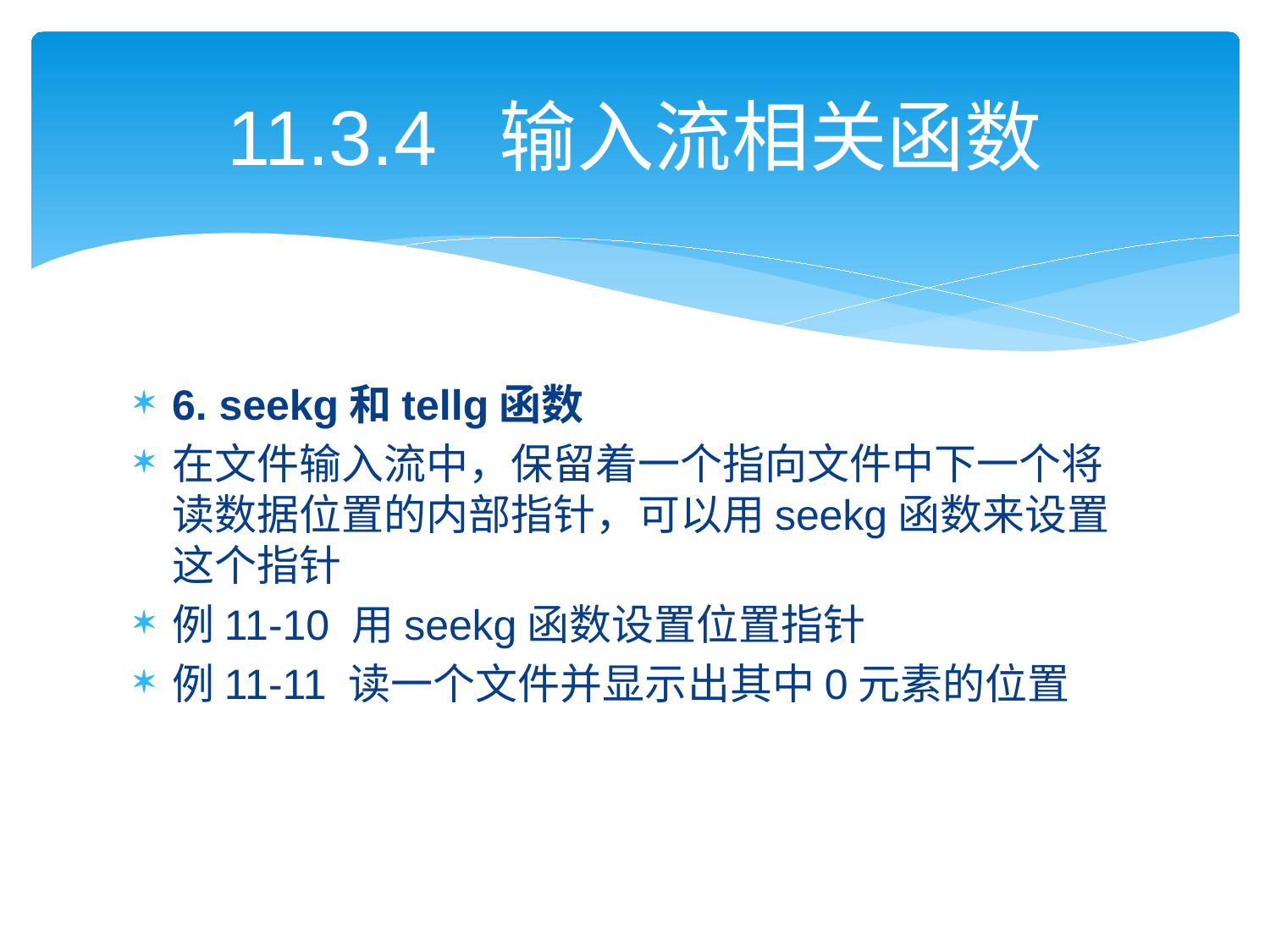

# 11.3.4  输入流相关函数
6. seekg和tellg函数
在文件输入流中，保留着一个指向文件中下一个将读数据位置的内部指针，可以用seekg函数来设置这个指针
例11-10 用seekg函数设置位置指针
例11-11 读一个文件并显示出其中0元素的位置